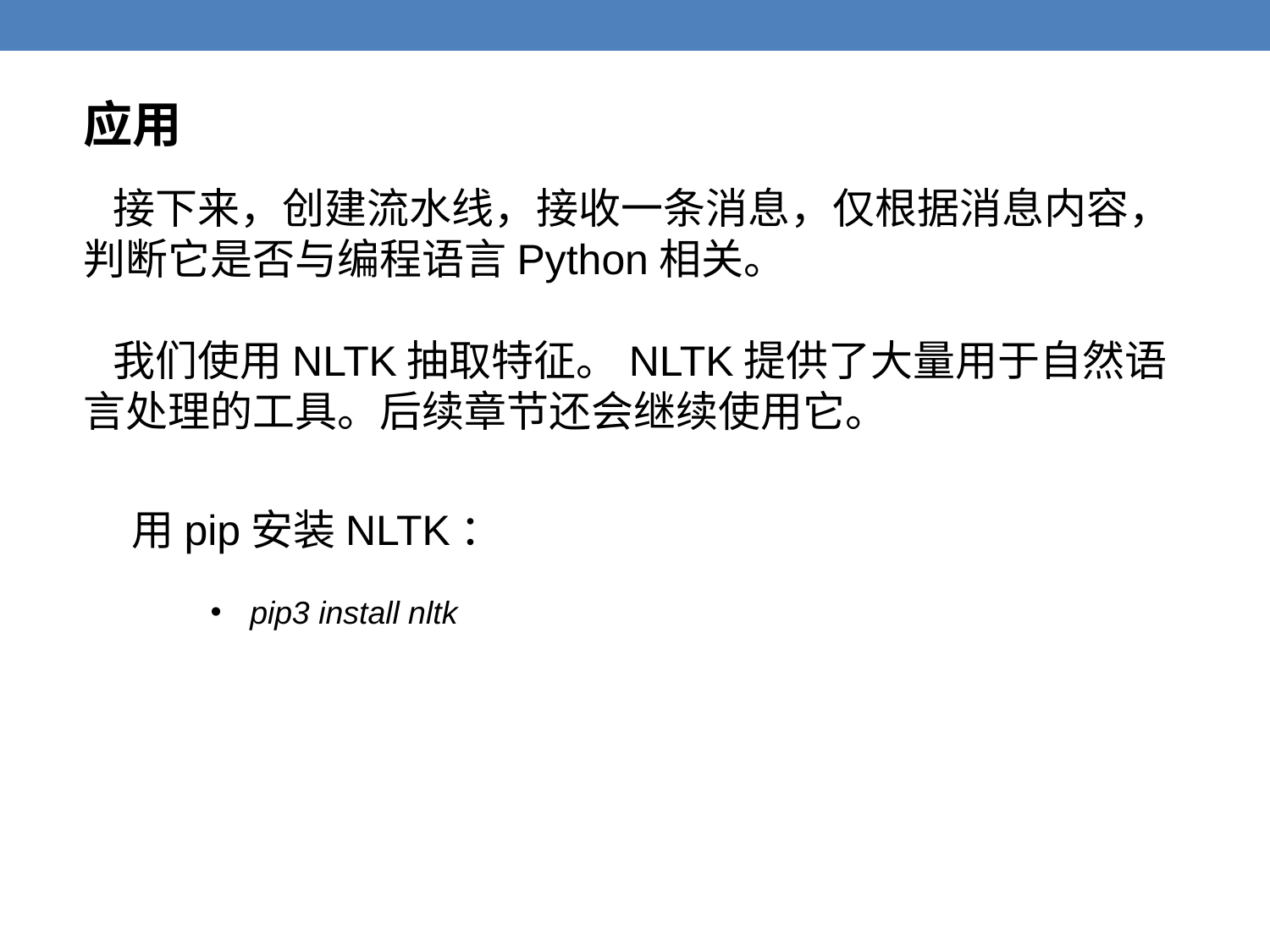

应用
  接下来，创建流水线，接收一条消息，仅根据消息内容，判断它是否与编程语言Python相关。

  我们使用NLTK抽取特征。NLTK提供了大量用于自然语言处理的工具。后续章节还会继续使用它。
    用pip安装NLTK：

pip3 install nltk